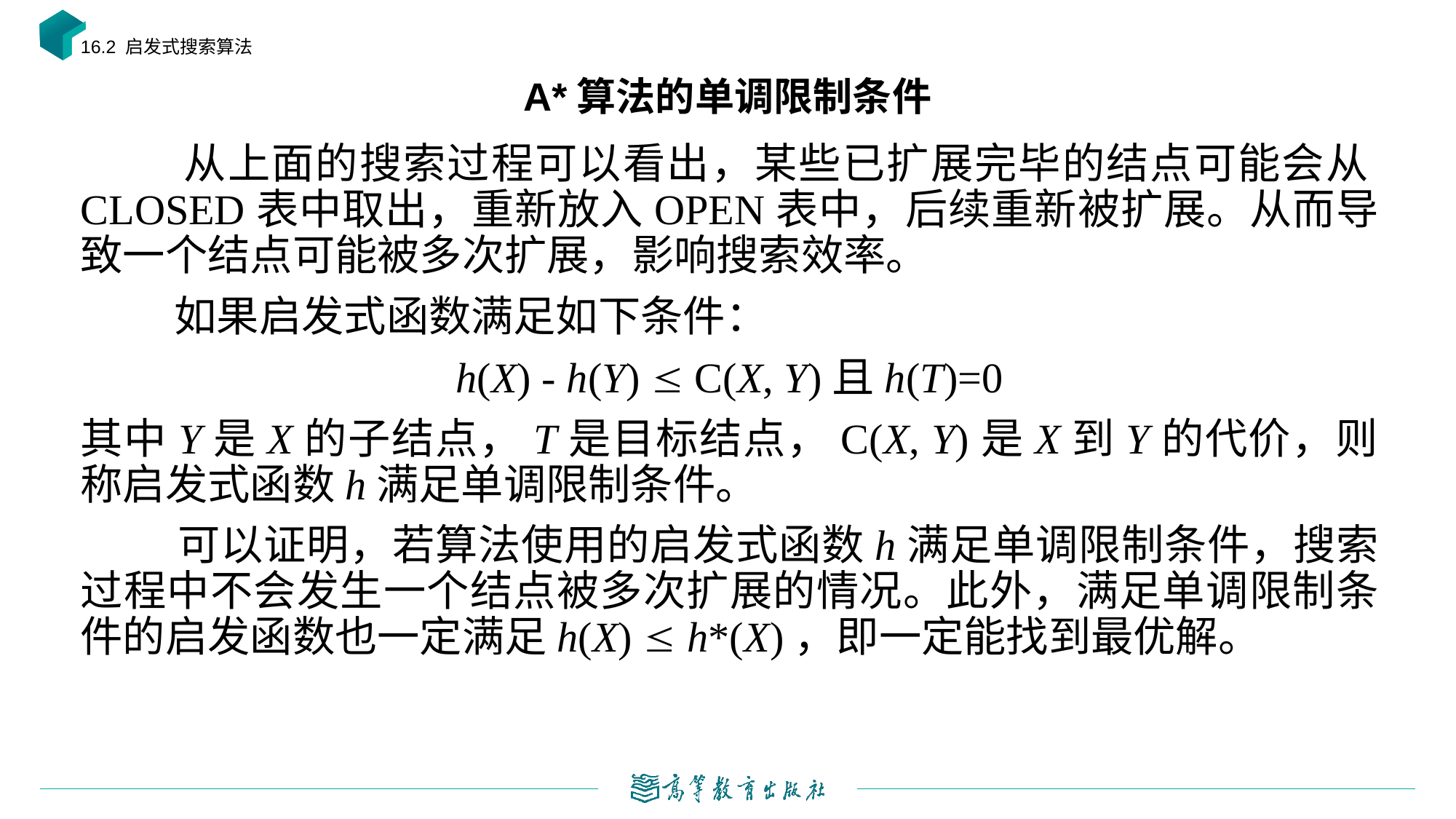

16.2 启发式搜索算法
# A*算法的单调限制条件
     从上面的搜索过程可以看出，某些已扩展完毕的结点可能会从CLOSED表中取出，重新放入OPEN表中，后续重新被扩展。从而导致一个结点可能被多次扩展，影响搜索效率。
     如果启发式函数满足如下条件：
h(X) - h(Y) ≤ C(X, Y)且h(T)=0
其中Y是X的子结点，T是目标结点，C(X, Y)是X到Y的代价，则称启发式函数h满足单调限制条件。
     可以证明，若算法使用的启发式函数h满足单调限制条件，搜索过程中不会发生一个结点被多次扩展的情况。此外，满足单调限制条件的启发函数也一定满足h(X) ≤ h*(X)，即一定能找到最优解。